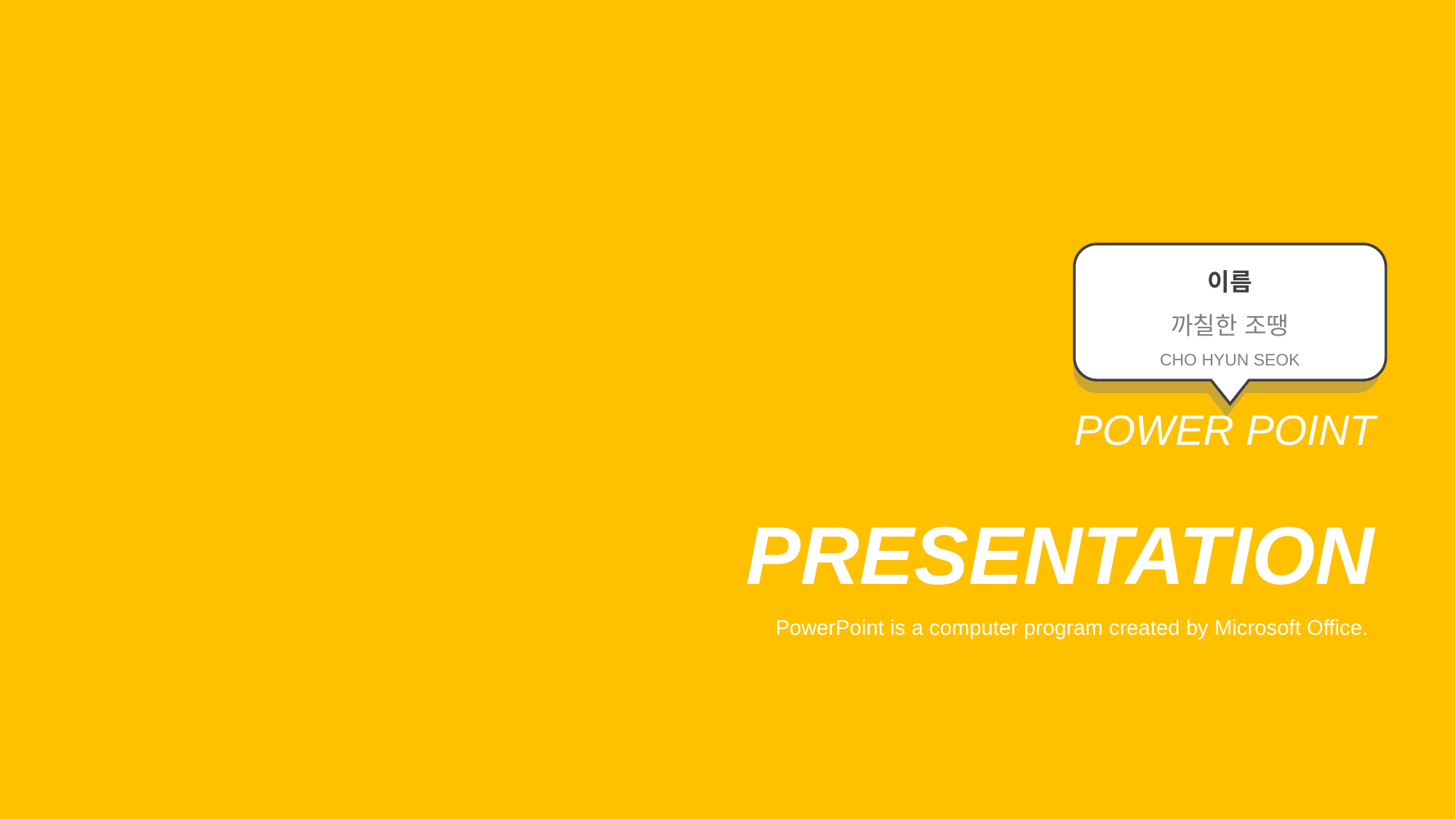

이름
까칠한 조땡
CHO HYUN SEOK
POWER POINT PRESENTATION
PowerPoint is a computer program created by Microsoft Office.